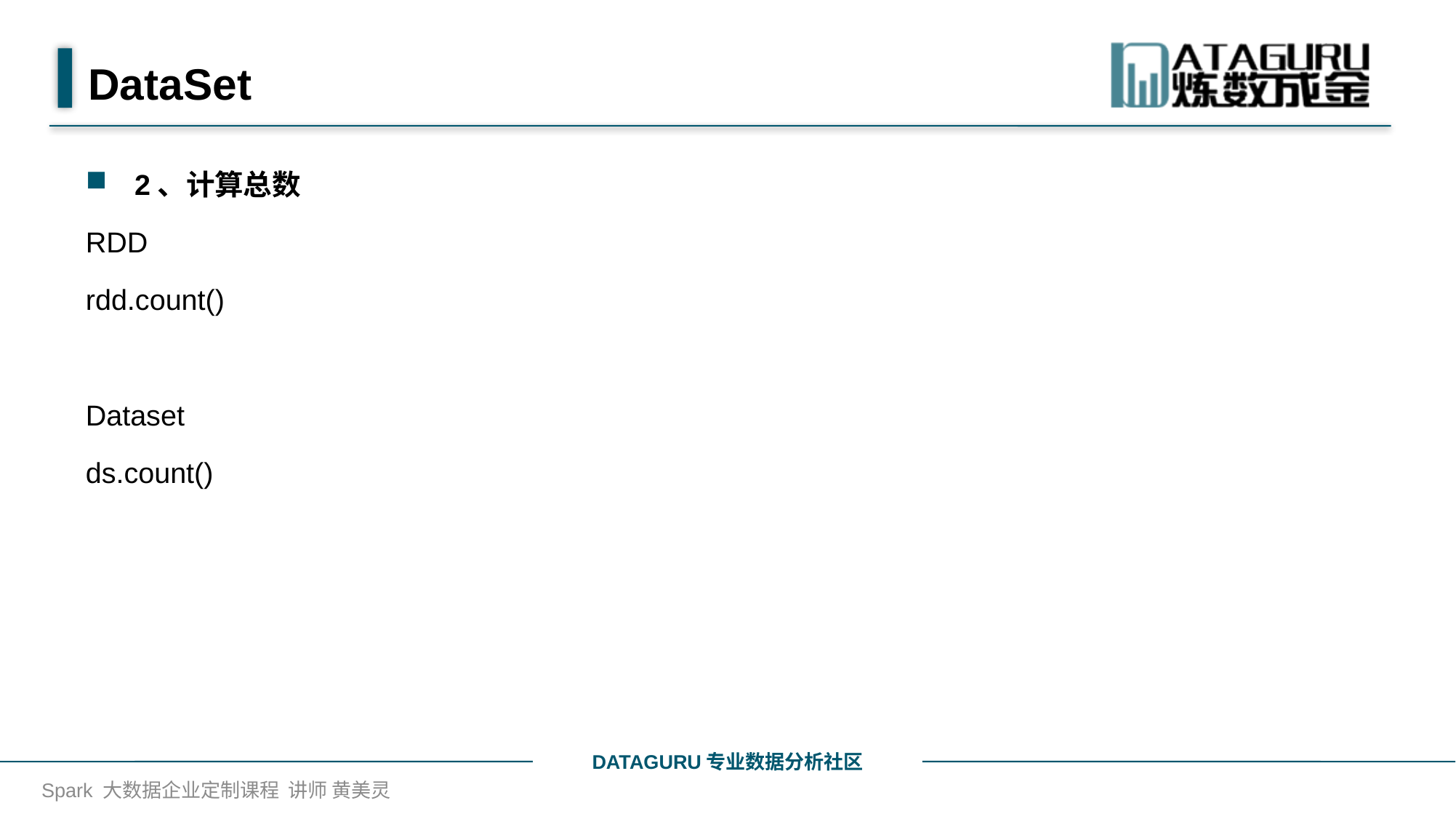

# DataSet
2、计算总数
RDD
rdd.count()

Dataset
ds.count()